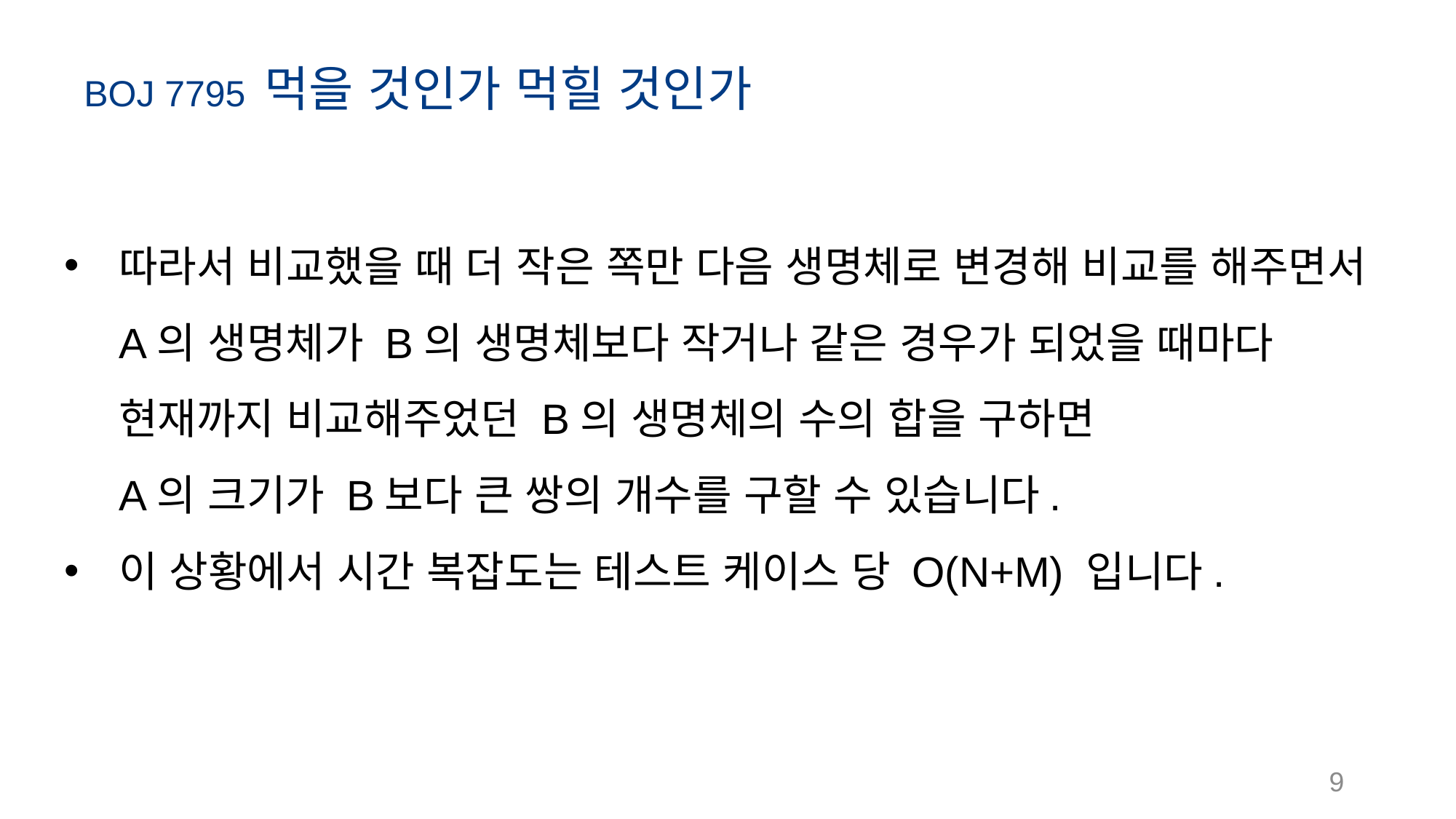

BOJ 7795 먹을 것인가 먹힐 것인가
따라서 비교했을 때 더 작은 쪽만 다음 생명체로 변경해 비교를 해주면서
A의 생명체가 B의 생명체보다 작거나 같은 경우가 되었을 때마다
현재까지 비교해주었던 B의 생명체의 수의 합을 구하면
A의 크기가 B보다 큰 쌍의 개수를 구할 수 있습니다.
이 상황에서 시간 복잡도는 테스트 케이스 당 O(N+M) 입니다.
9